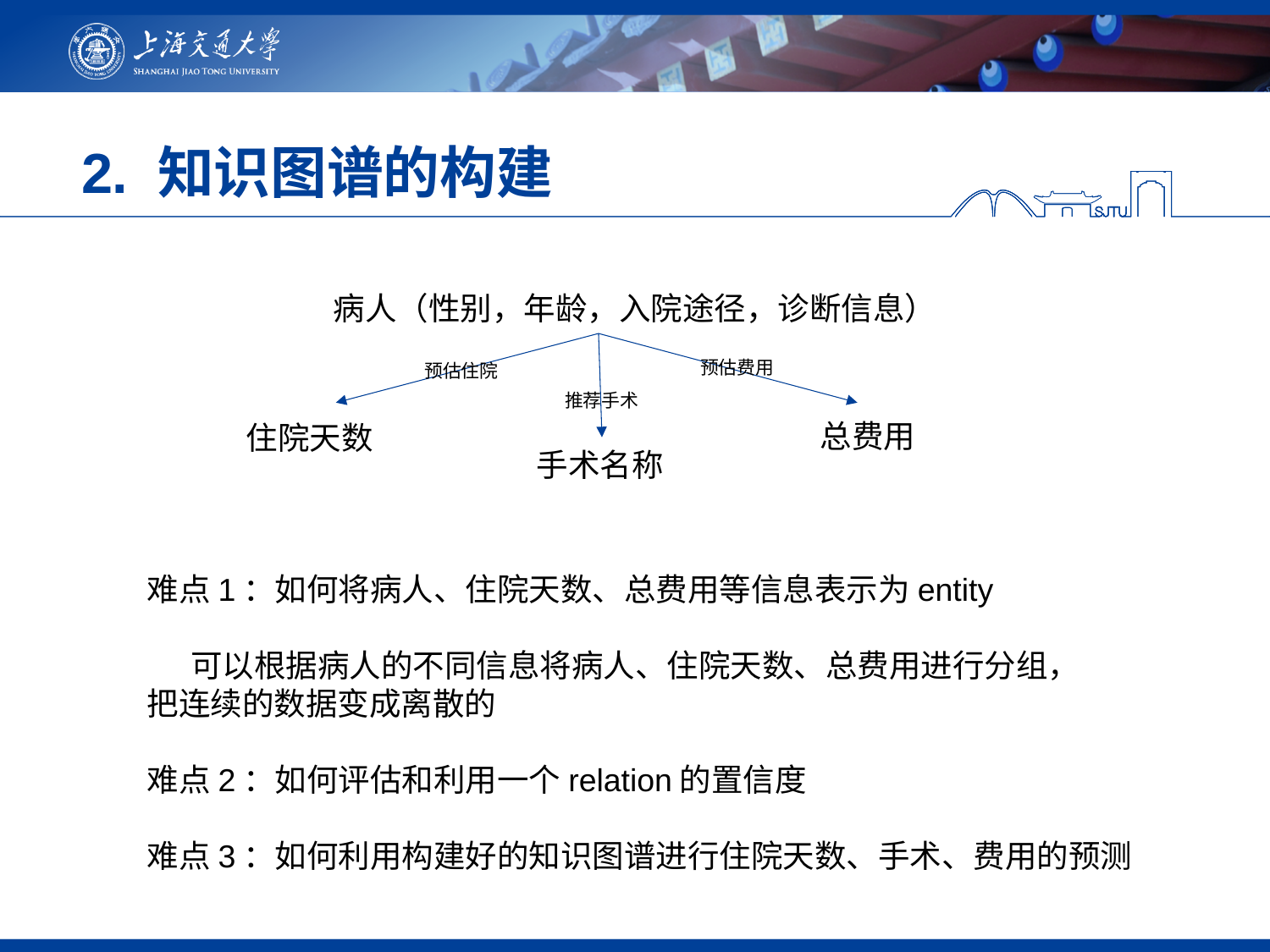

# 2. 知识图谱的构建
病人（性别，年龄，入院途径，诊断信息）
预估费用
预估住院
推荐手术
总费用
住院天数
手术名称
难点1：如何将病人、住院天数、总费用等信息表示为entity

     可以根据病人的不同信息将病人、住院天数、总费用进行分组，
把连续的数据变成离散的

难点2：如何评估和利用一个relation的置信度

难点3：如何利用构建好的知识图谱进行住院天数、手术、费用的预测